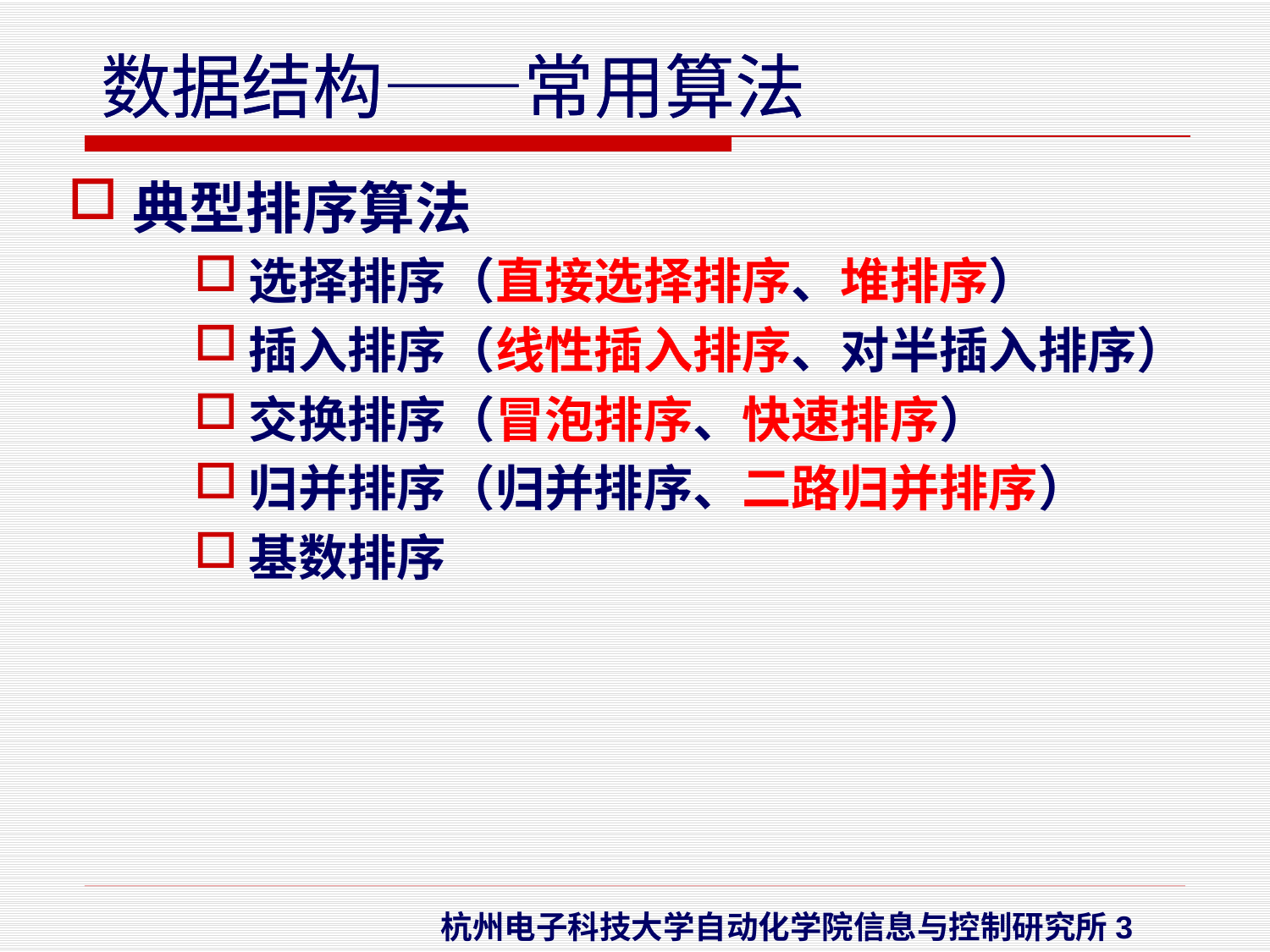

数据结构——常用算法
典型排序算法
选择排序（直接选择排序、堆排序）
插入排序（线性插入排序、对半插入排序）
交换排序（冒泡排序、快速排序）
归并排序（归并排序、二路归并排序）
基数排序